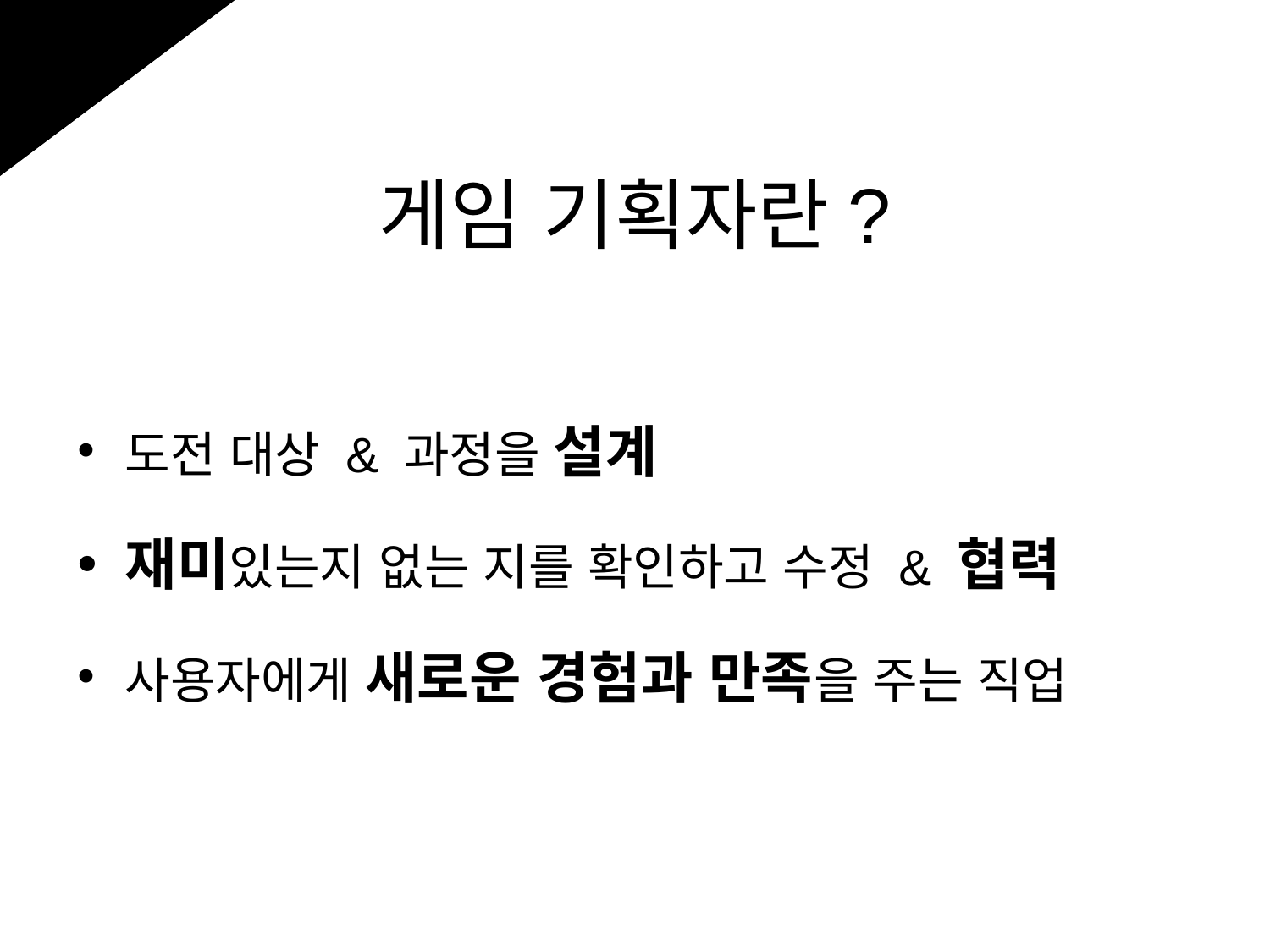

# 게임 기획자란?
도전 대상 & 과정을 설계
재미있는지 없는 지를 확인하고 수정 & 협력
사용자에게 새로운 경험과 만족을 주는 직업